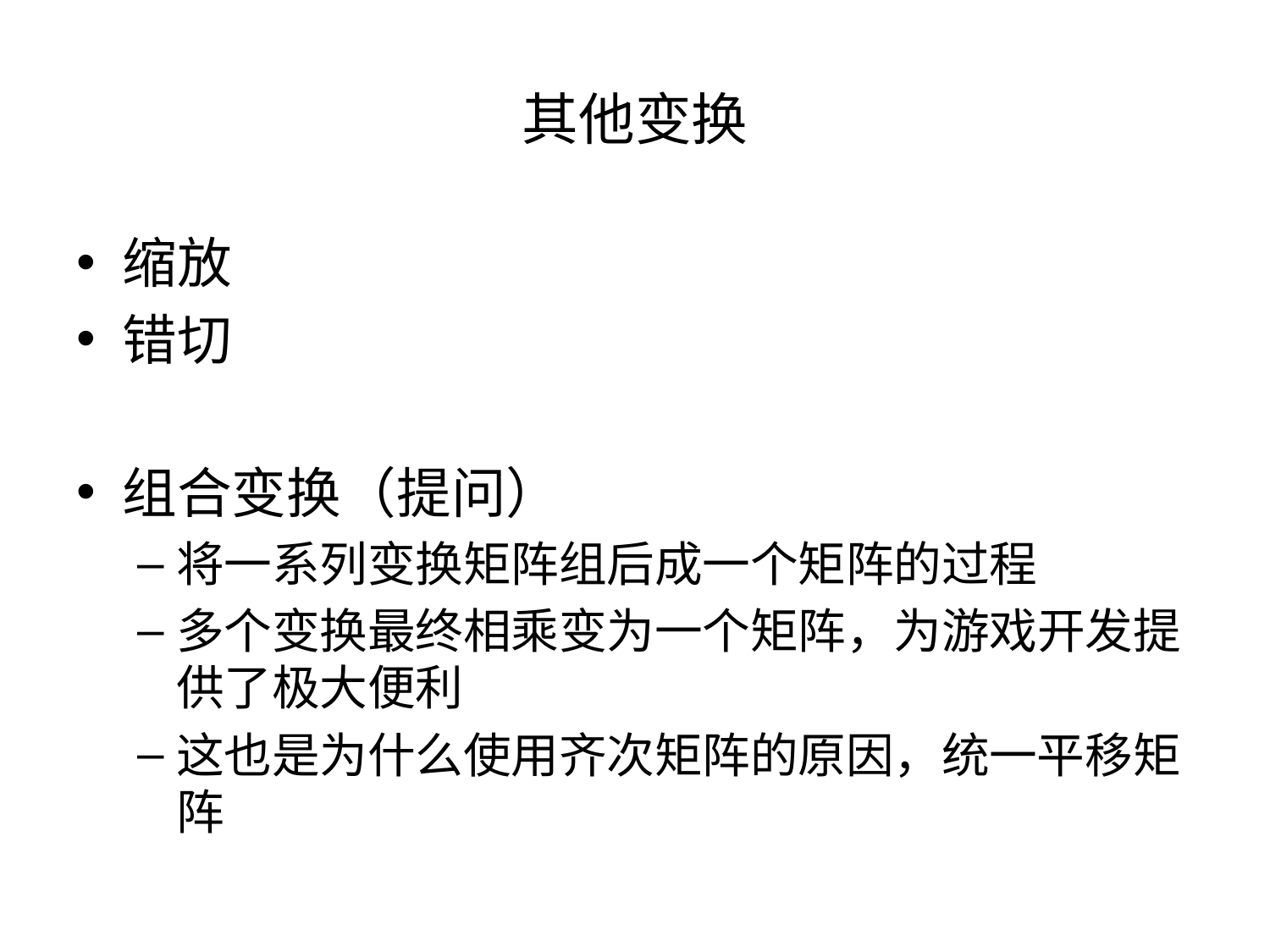

# 其他变换
缩放
错切

组合变换（提问）
将一系列变换矩阵组后成一个矩阵的过程
多个变换最终相乘变为一个矩阵，为游戏开发提供了极大便利
这也是为什么使用齐次矩阵的原因，统一平移矩阵